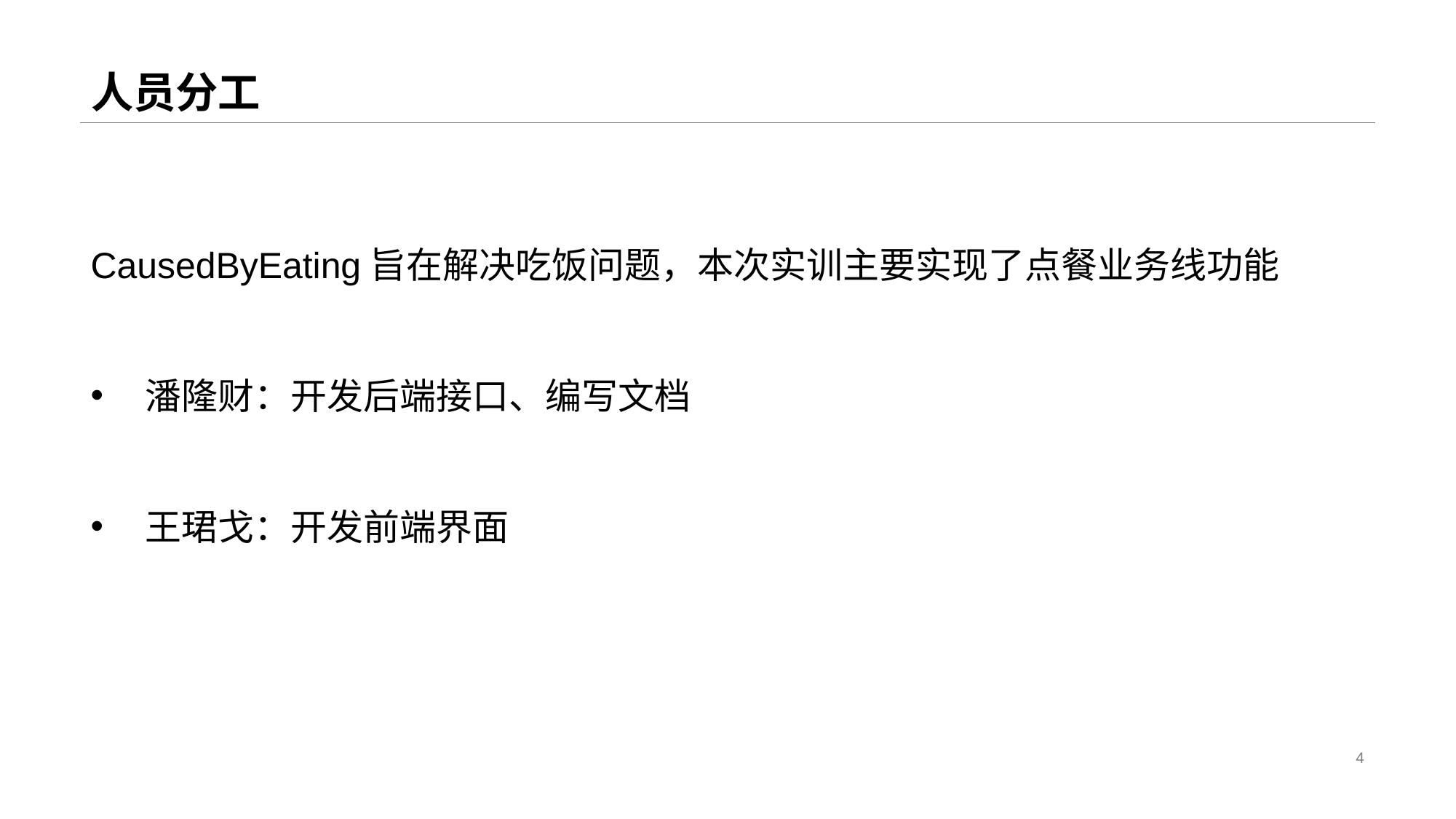

# 人员分工
CausedByEating旨在解决吃饭问题，本次实训主要实现了点餐业务线功能
潘隆财：开发后端接口、编写文档
王珺戈：开发前端界面
4